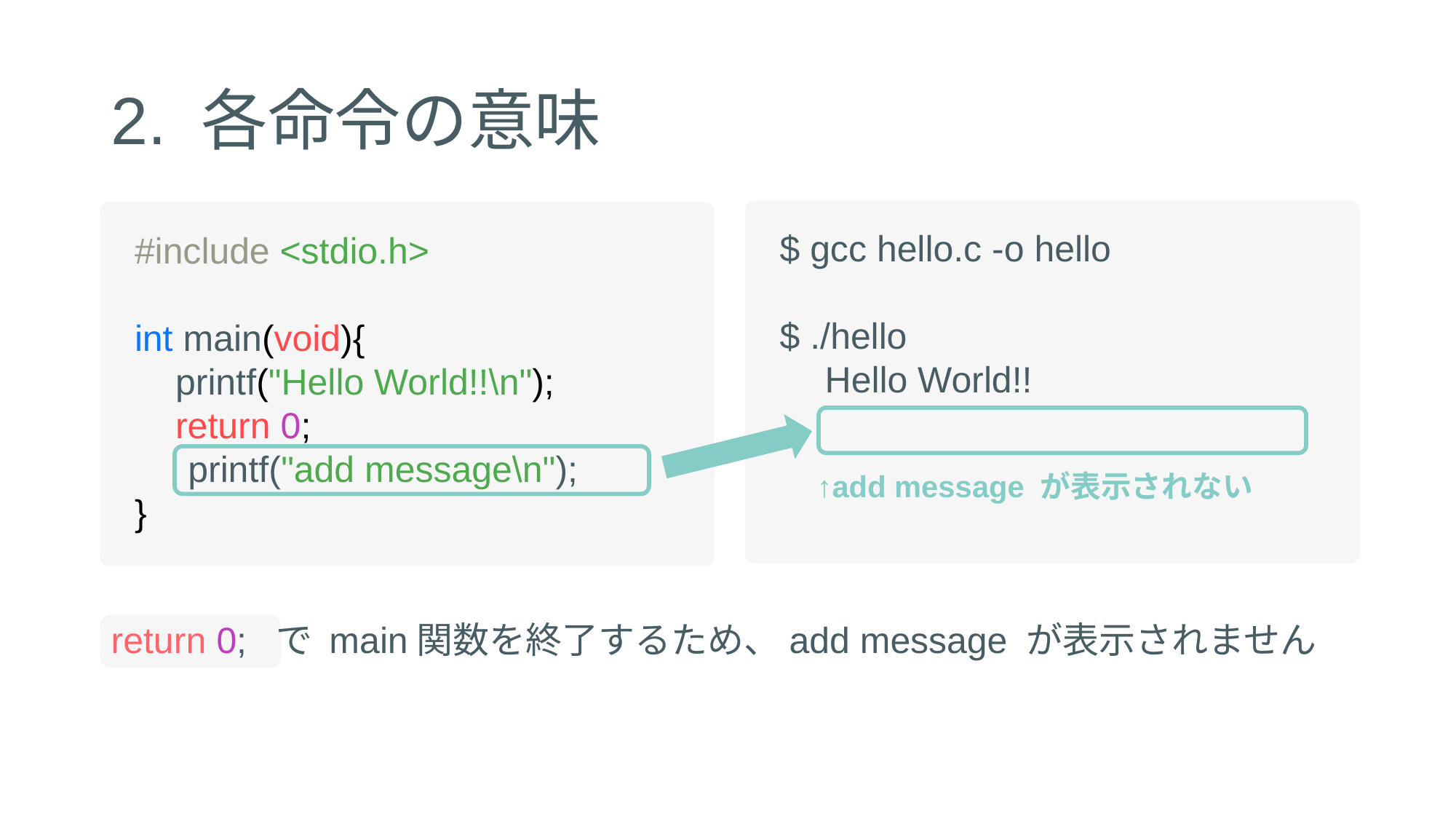

# 2. 各命令の意味

$ gcc hello.c -o hello

$ ./hello
　Hello World!!
#include <stdio.h>

int main(void){
    printf("Hello World!!\n");
    return 0;
　 printf("add message\n");
}

↑add message が表示されない
return 0;  で main関数を終了するため、add message が表示されません